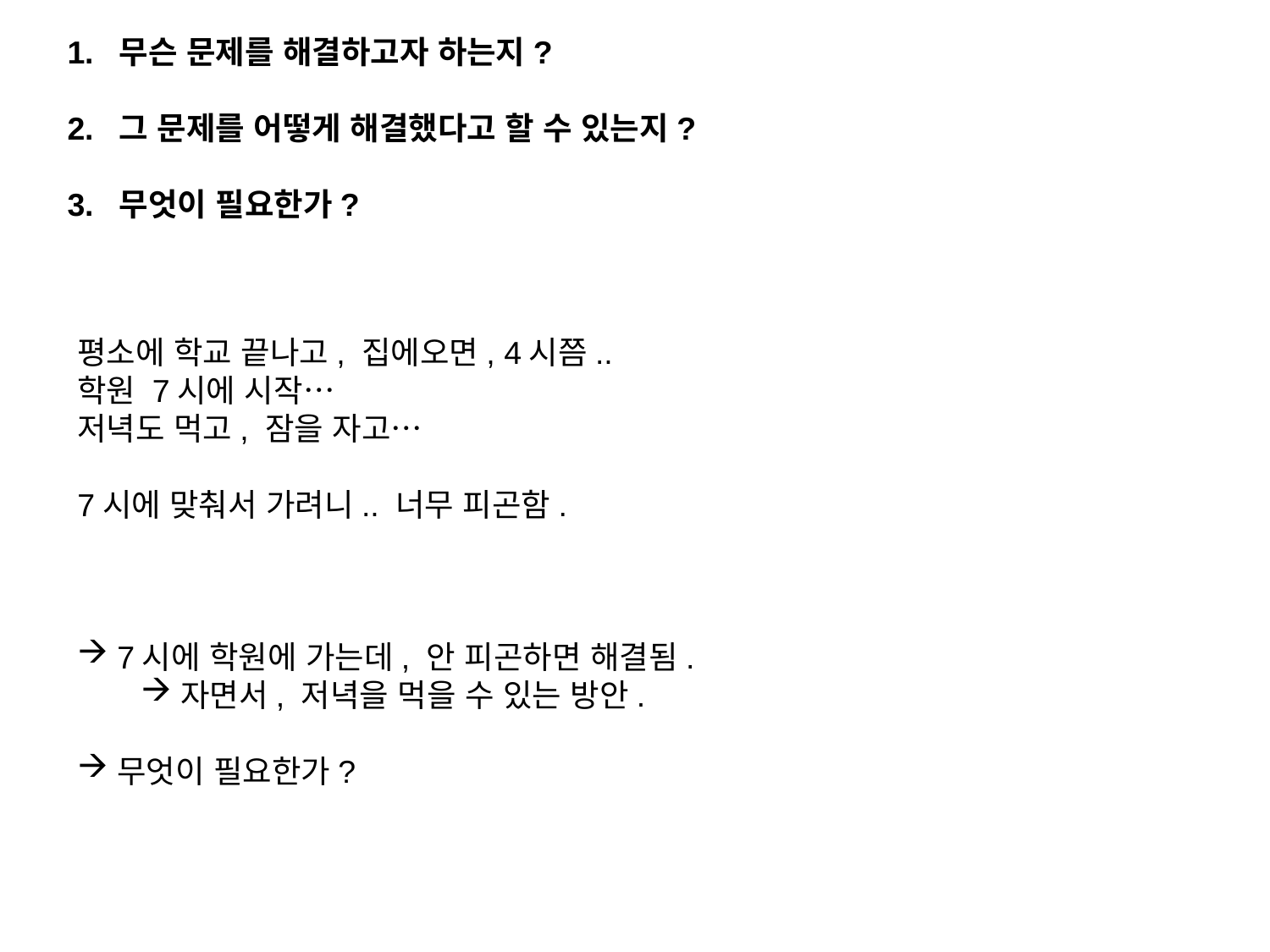

1.  무슨 문제를 해결하고자 하는지?

2.  그 문제를 어떻게 해결했다고 할 수 있는지?

3.  무엇이 필요한가?
평소에 학교 끝나고, 집에오면, 4시쯤..
학원 7시에 시작…
저녁도 먹고, 잠을 자고…

7시에 맞춰서 가려니.. 너무 피곤함.

7시에 학원에 가는데, 안 피곤하면 해결됨.
자면서, 저녁을 먹을 수 있는 방안.

무엇이 필요한가?